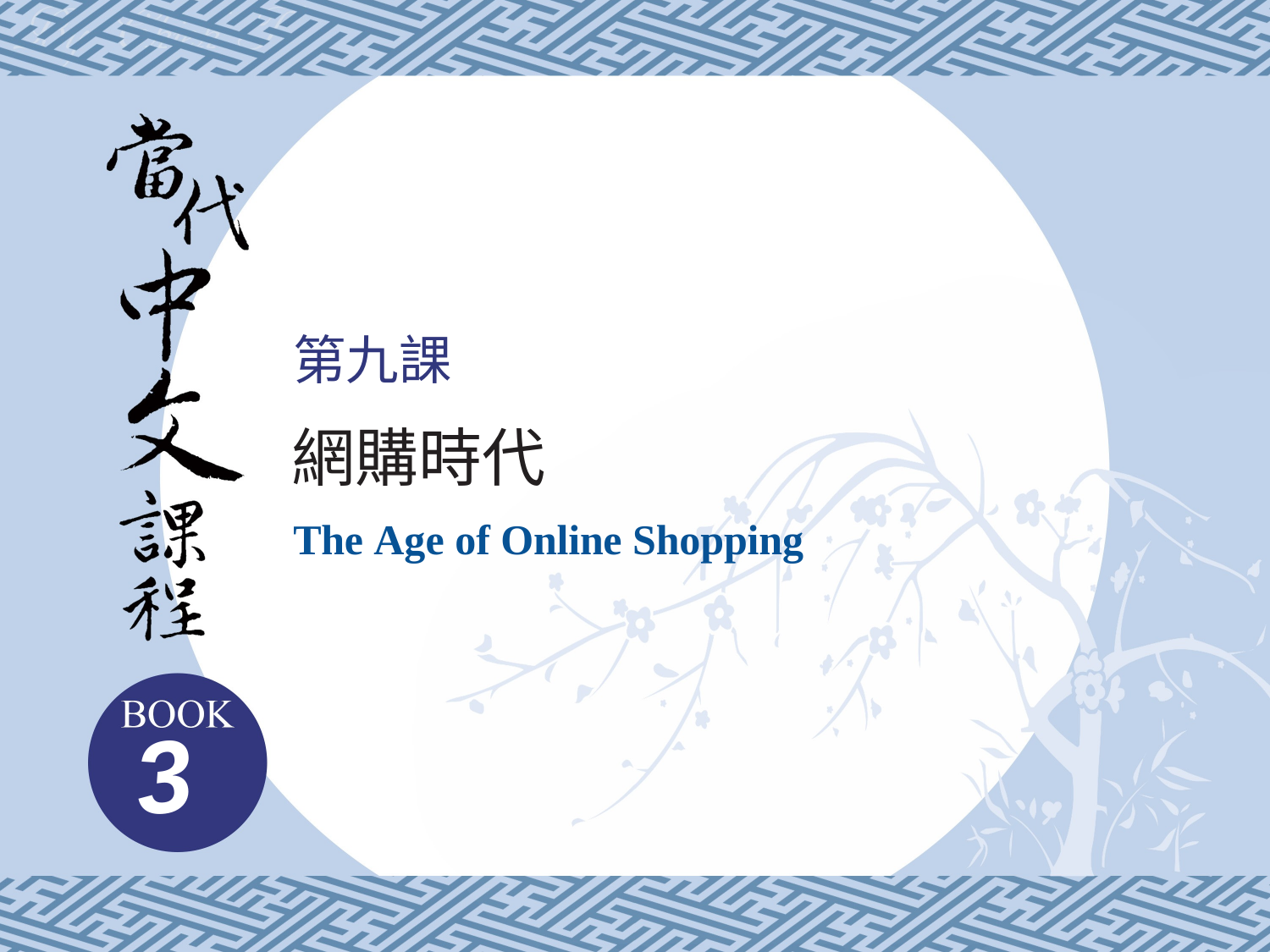

第九課
網購時代
The Age of Online Shopping
3